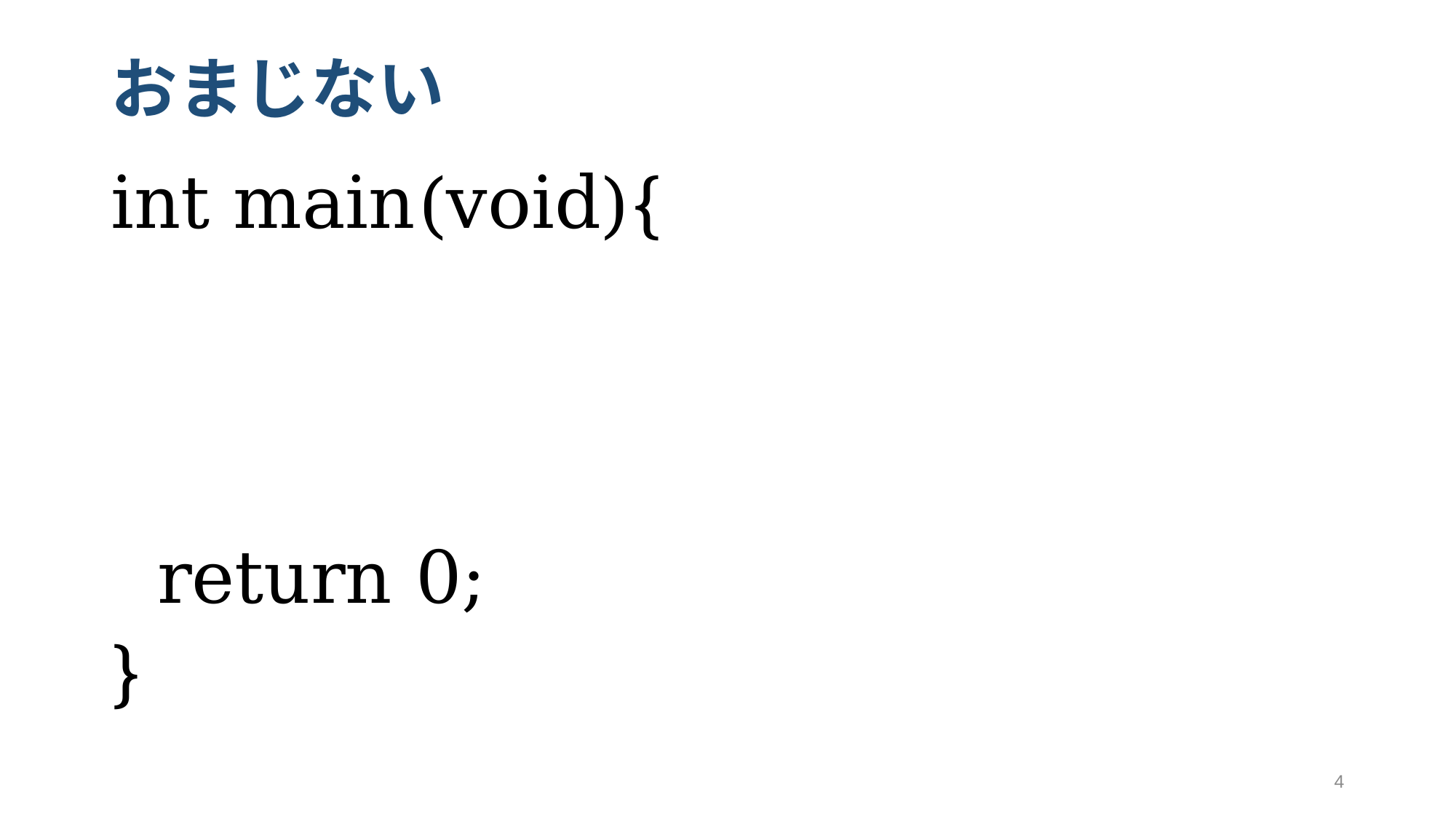

# おまじない
int main(void){

  return 0;
}
4